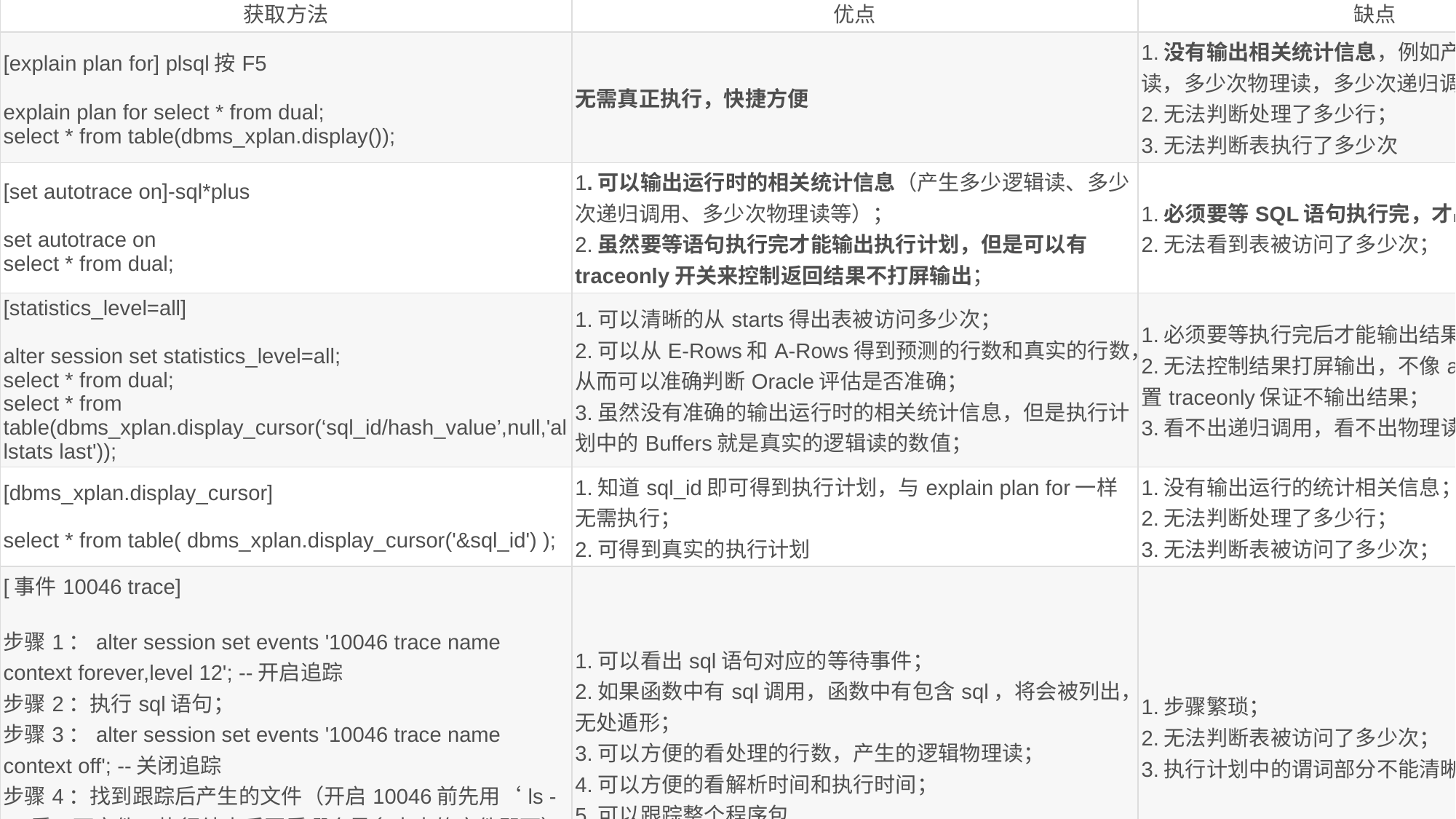

| 获取方法 | 优点 | 缺点 |
| --- | --- | --- |
| [explain plan for] plsql按F5   explain plan for select \* from dual; select \* from table(dbms\_xplan.display()); | 无需真正执行，快捷方便 | 1.没有输出相关统计信息，例如产生了多少逻辑读，多少次物理读，多少次递归调用的情况； 2.无法判断处理了多少行； 3.无法判断表执行了多少次 |
| [set autotrace on]-sql\*plus   set autotrace on select \* from dual; | 1.可以输出运行时的相关统计信息（产生多少逻辑读、多少次递归调用、多少次物理读等）； 2.虽然要等语句执行完才能输出执行计划，但是可以有traceonly开关来控制返回结果不打屏输出； | 1.必须要等SQL语句执行完，才出结果； 2.无法看到表被访问了多少次； |
| [statistics\_level=all]   alter session set statistics\_level=all; select \* from dual; select \* from table(dbms\_xplan.display\_cursor(‘sql\_id/hash\_value’,null,'allstats last')); | 1.可以清晰的从starts得出表被访问多少次； 2.可以从E-Rows和A-Rows得到预测的行数和真实的行数，从而可以准确判断Oracle评估是否准确； 3.虽然没有准确的输出运行时的相关统计信息，但是执行计划中的Buffers就是真实的逻辑读的数值； | 1.必须要等执行完后才能输出结果； 2.无法控制结果打屏输出，不像autotrace可以设置traceonly保证不输出结果； 3.看不出递归调用，看不出物理读的数值 |
| [dbms\_xplan.display\_cursor]   select \* from table( dbms\_xplan.display\_cursor('&sql\_id') ); | 1.知道sql\_id即可得到执行计划，与explain plan for一样无需执行； 2.可得到真实的执行计划 | 1.没有输出运行的统计相关信息； 2.无法判断处理了多少行； 3.无法判断表被访问了多少次； |
| [事件10046 trace]   步骤1：alter session set events '10046 trace name context forever,level 12'; --开启追踪 步骤2：执行sql语句； 步骤3：alter session set events '10046 trace name context off'; --关闭追踪 步骤4：找到跟踪后产生的文件（开启10046前先用‘ls -lrt’看一下文件，执行结束后再看哪个是多出来的文件即可） 步骤5：tkprof trc文件 目标文件 sys=no sort=prsela,exeela,fchela --格式化命令 | 1.可以看出sql语句对应的等待事件； 2.如果函数中有sql调用，函数中有包含sql，将会被列出，无处遁形； 3.可以方便的看处理的行数，产生的逻辑物理读； 4.可以方便的看解析时间和执行时间； 5.可以跟踪整个程序包 | 1.步骤繁琐； 2.无法判断表被访问了多少次； 3.执行计划中的谓词部分不能清晰的展现出来 |